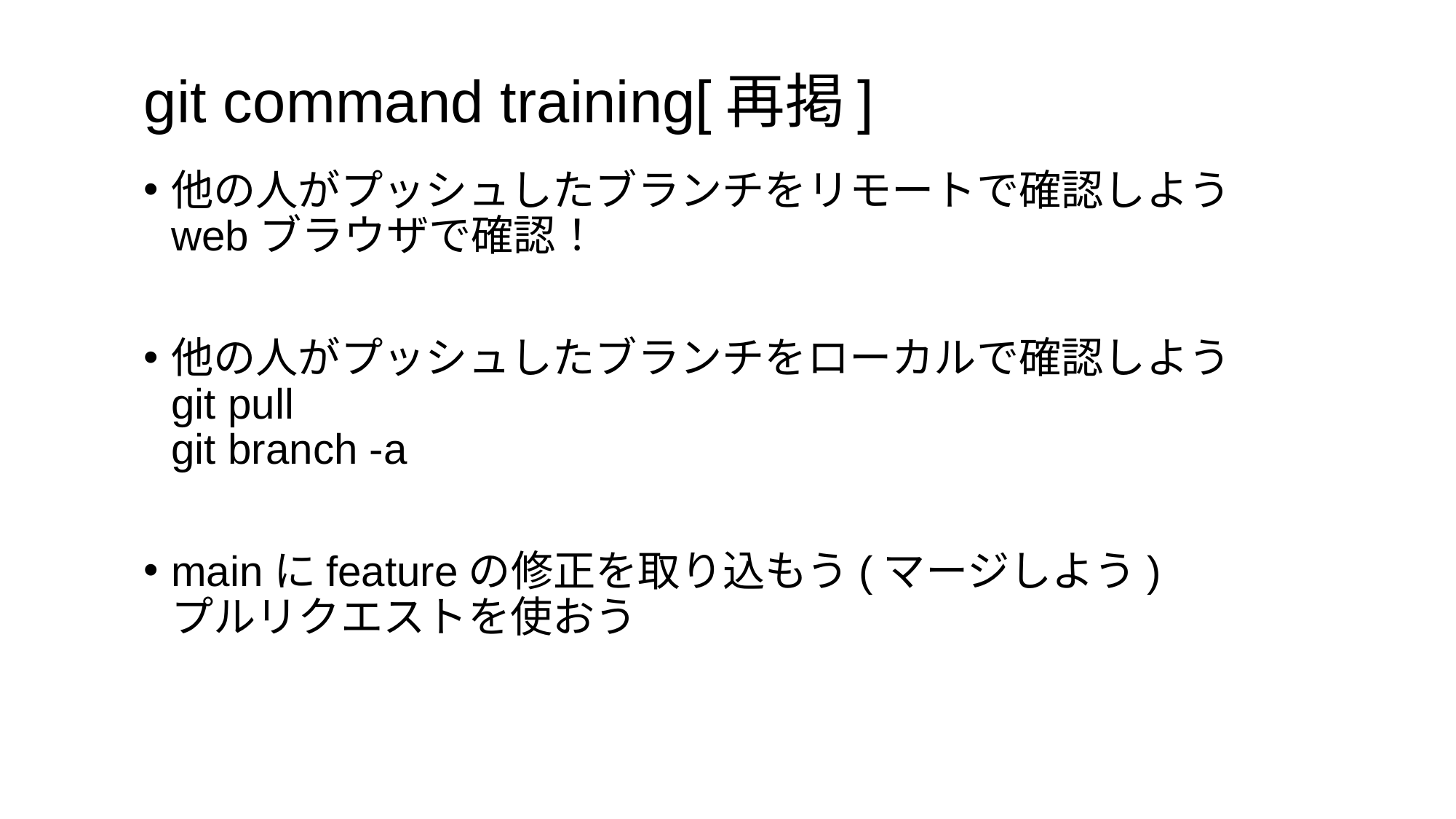

# git command training[再掲]
他の人がプッシュしたブランチをリモートで確認しよう
webブラウザで確認！

他の人がプッシュしたブランチをローカルで確認しよう
git pull
git branch -a

mainにfeatureの修正を取り込もう(マージしよう)
プルリクエストを使おう